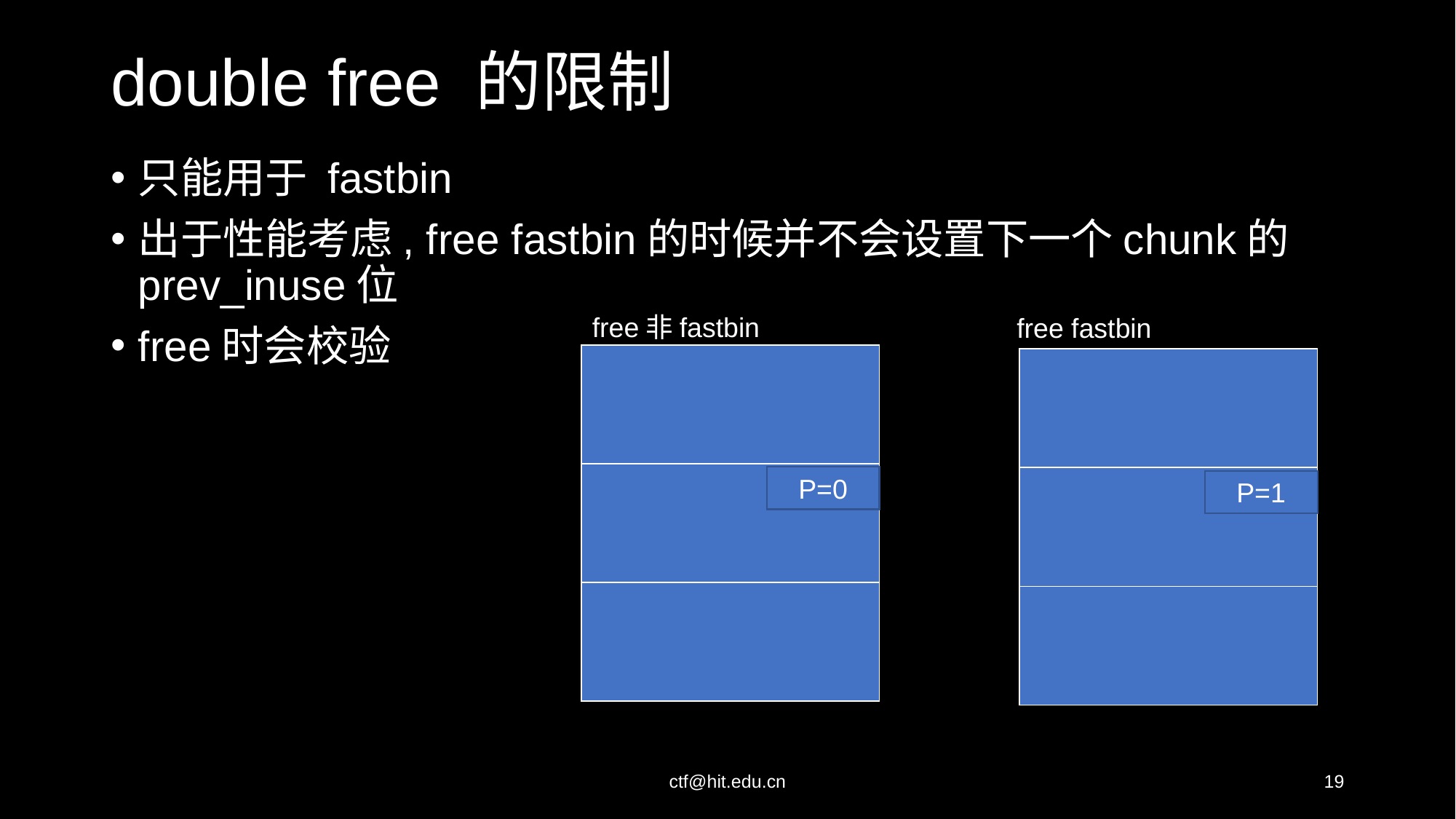

# double free 的限制
只能用于 fastbin
出于性能考虑, free fastbin的时候并不会设置下一个chunk的prev_inuse位
free时会校验
free非fastbin
free fastbin
|  |
| --- |
|  |
|  |
|  |
| --- |
|  |
|  |
P=0
P=1
ctf@hit.edu.cn
19